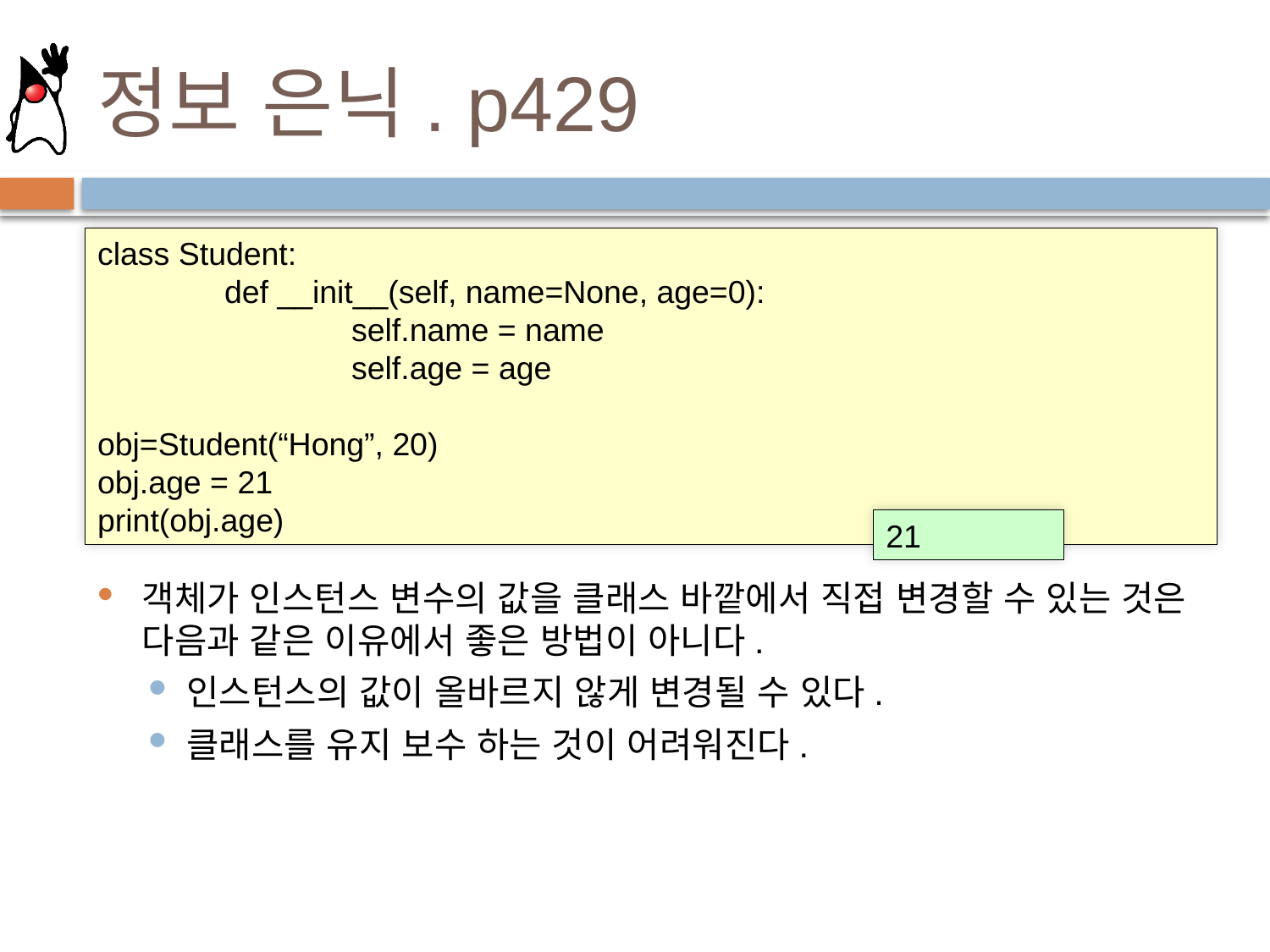

# 정보 은닉. p429
class Student:
	def __init__(self, name=None, age=0):
		self.name = name
		self.age = age

obj=Student(“Hong”, 20)
obj.age = 21
print(obj.age)
21
객체가 인스턴스 변수의 값을 클래스 바깥에서 직접 변경할 수 있는 것은 다음과 같은 이유에서 좋은 방법이 아니다.
인스턴스의 값이 올바르지 않게 변경될 수 있다.
클래스를 유지 보수 하는 것이 어려워진다.